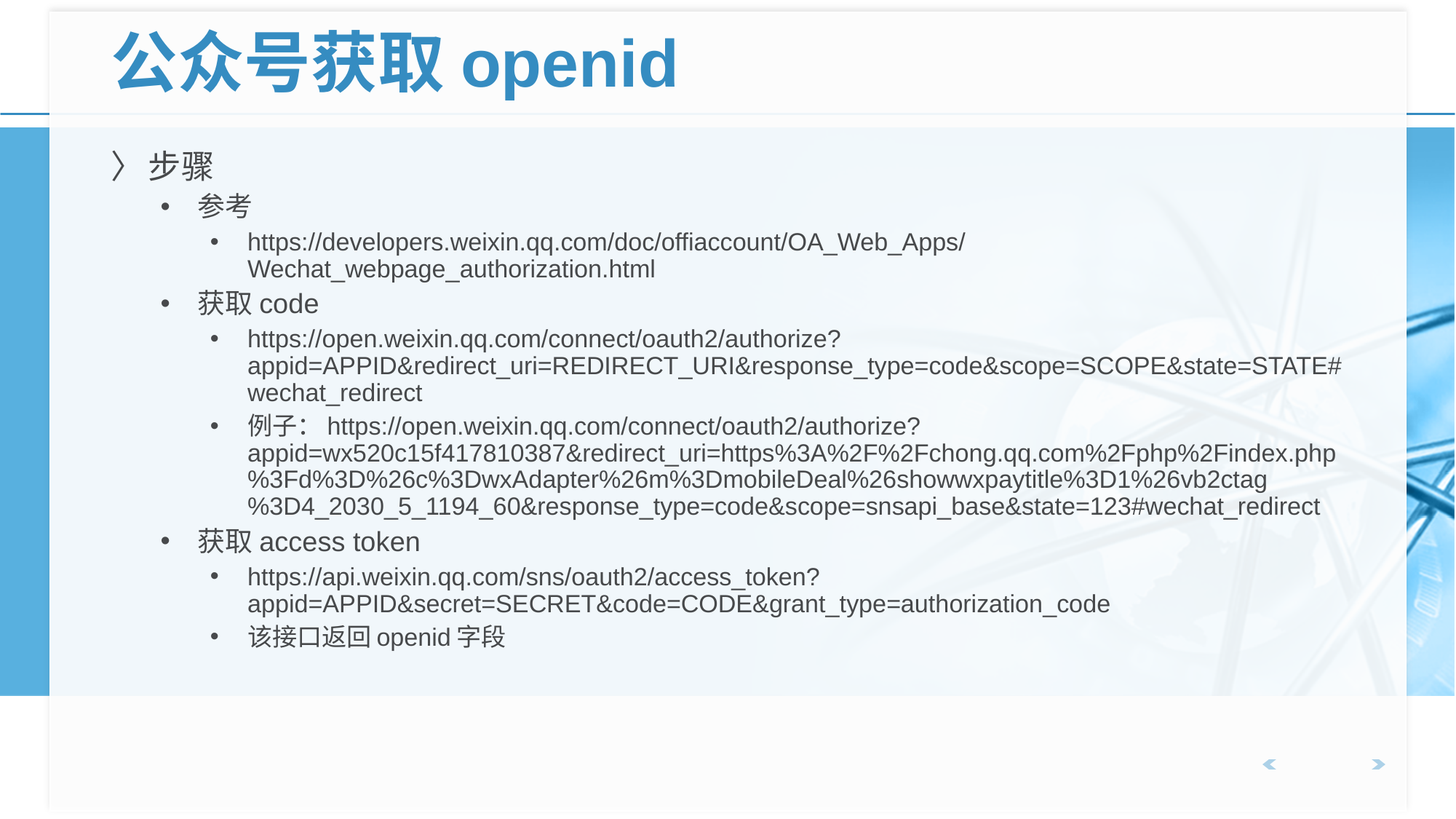

# 公众号获取openid
步骤
参考
https://developers.weixin.qq.com/doc/offiaccount/OA_Web_Apps/Wechat_webpage_authorization.html
获取code
https://open.weixin.qq.com/connect/oauth2/authorize?appid=APPID&redirect_uri=REDIRECT_URI&response_type=code&scope=SCOPE&state=STATE#wechat_redirect
例子：https://open.weixin.qq.com/connect/oauth2/authorize?appid=wx520c15f417810387&redirect_uri=https%3A%2F%2Fchong.qq.com%2Fphp%2Findex.php%3Fd%3D%26c%3DwxAdapter%26m%3DmobileDeal%26showwxpaytitle%3D1%26vb2ctag%3D4_2030_5_1194_60&response_type=code&scope=snsapi_base&state=123#wechat_redirect
获取access token
https://api.weixin.qq.com/sns/oauth2/access_token?appid=APPID&secret=SECRET&code=CODE&grant_type=authorization_code
该接口返回openid字段